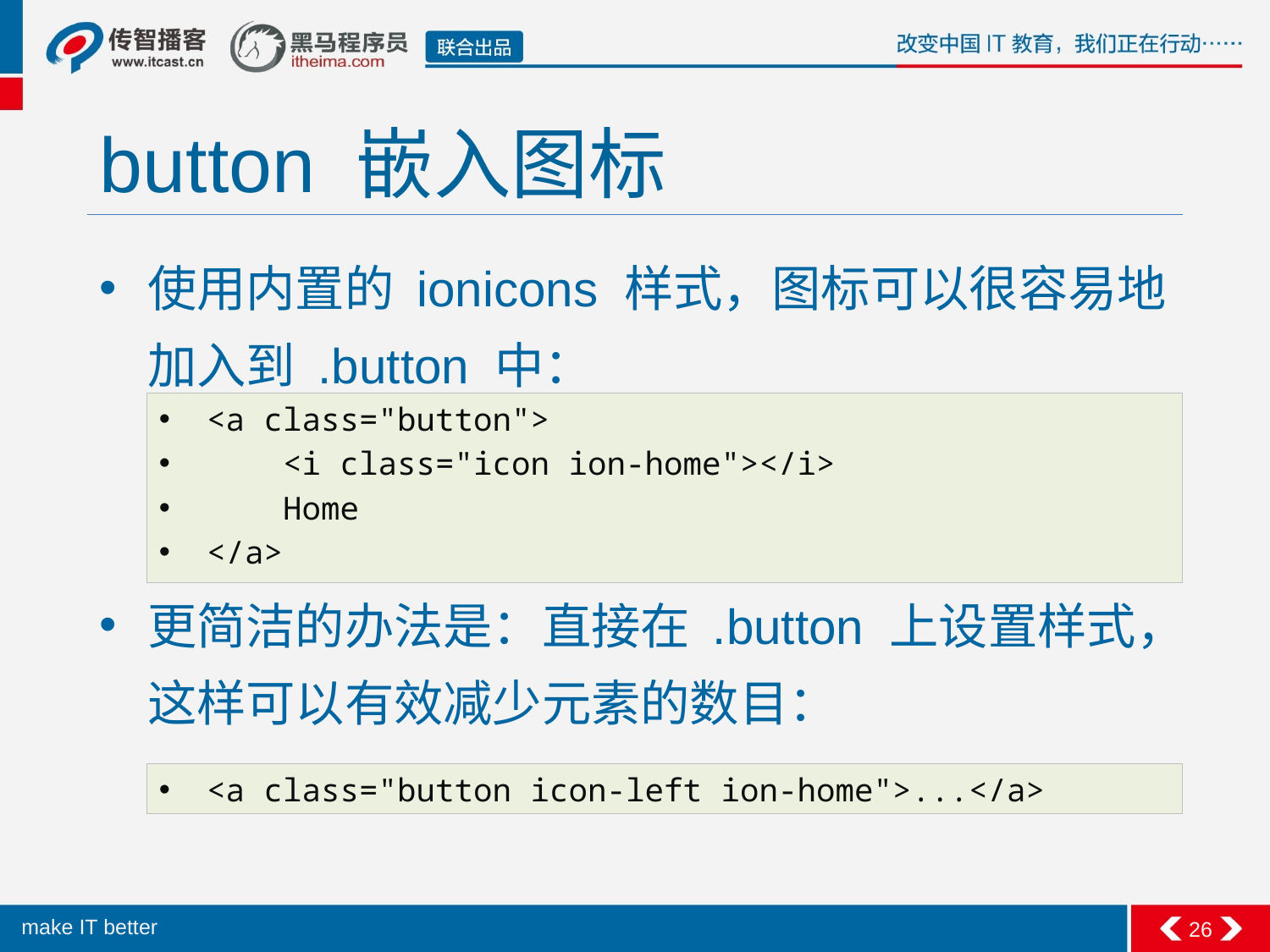

# button 嵌入图标
使用内置的 ionicons 样式，图标可以很容易地加入到 .button 中：

更简洁的办法是：直接在 .button 上设置样式，这样可以有效减少元素的数目：
<a class="button">
    <i class="icon ion-home"></i>
    Home
</a>
<a class="button icon-left ion-home">...</a>
26

make IT better